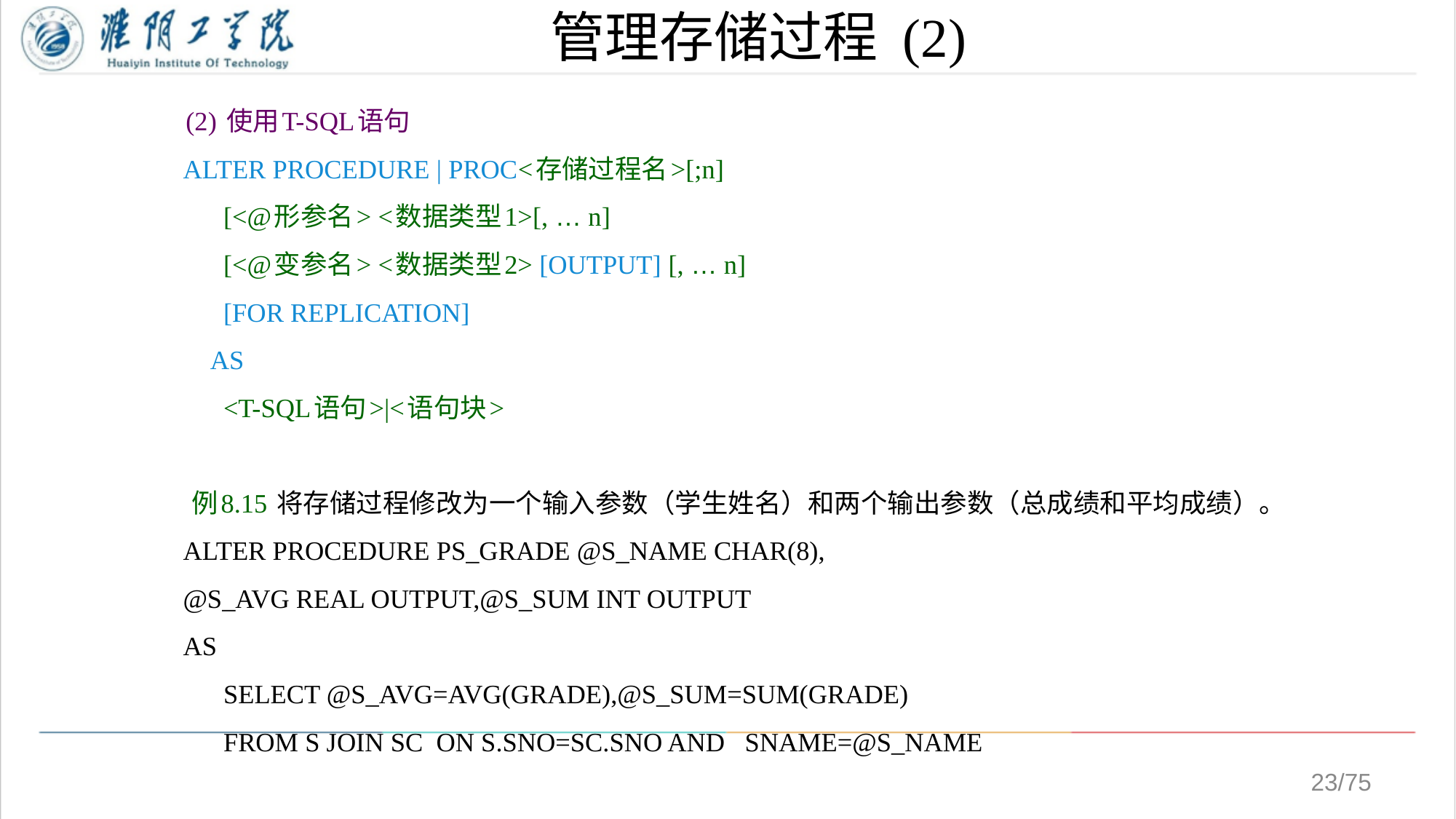

# 管理存储过程 (2)
 (2) 使用T-SQL语句
ALTER PROCEDURE | PROC<存储过程名>[;n]
      [<@形参名> <数据类型1>[, … n]
      [<@变参名> <数据类型2> [OUTPUT] [, … n]
      [FOR REPLICATION]
    AS
      <T-SQL语句>|<语句块>

 例8.15 将存储过程修改为一个输入参数（学生姓名）和两个输出参数（总成绩和平均成绩）。
ALTER PROCEDURE PS_GRADE @S_NAME CHAR(8),
@S_AVG REAL OUTPUT,@S_SUM INT OUTPUT
AS
      SELECT @S_AVG=AVG(GRADE),@S_SUM=SUM(GRADE)
      FROM S JOIN SC  ON S.SNO=SC.SNO AND   SNAME=@S_NAME

23/75